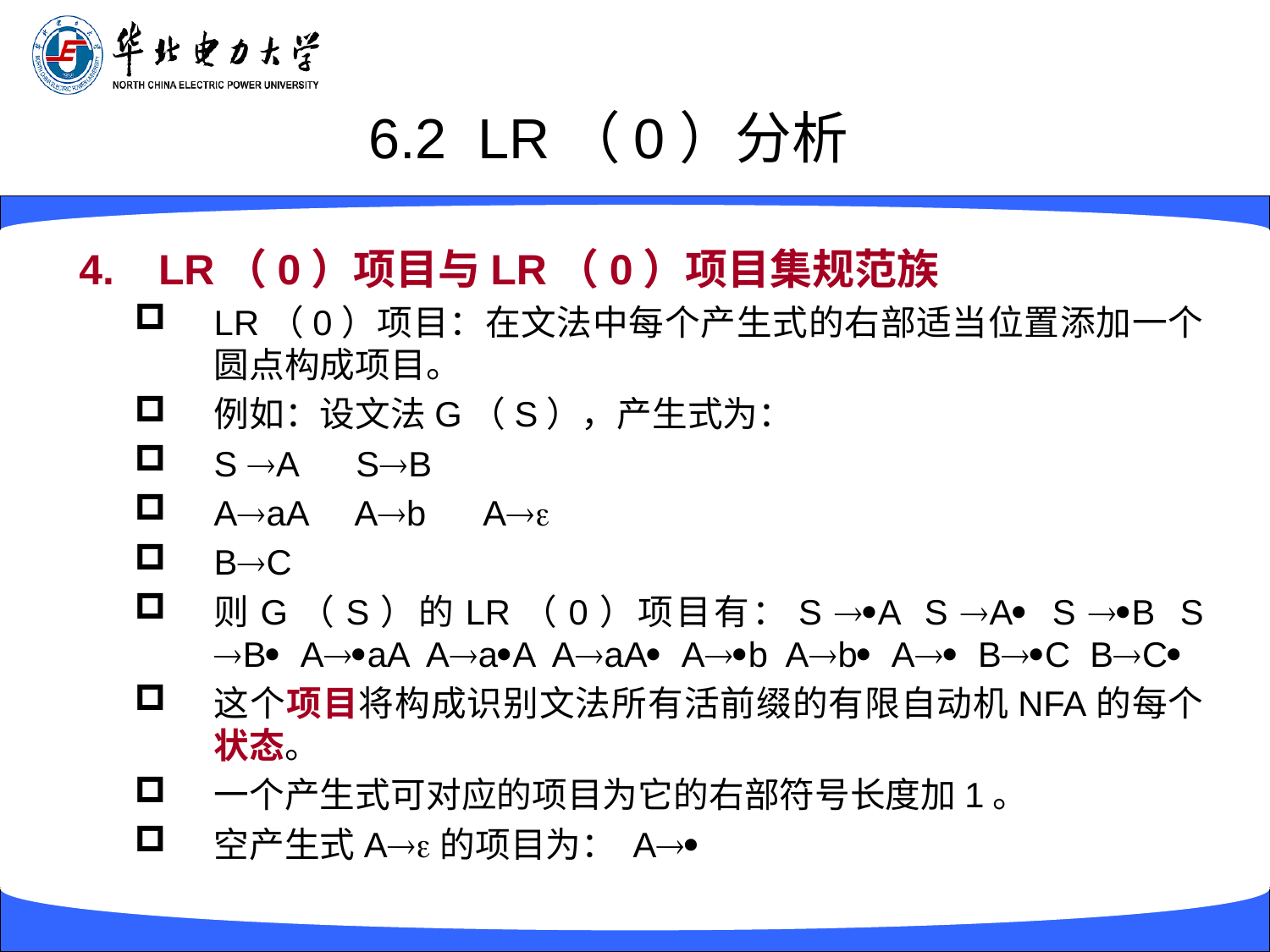

# 6.2  LR（0）分析
LR（0）项目与LR（0）项目集规范族
LR（0）项目：在文法中每个产生式的右部适当位置添加一个圆点构成项目。
例如：设文法G（S），产生式为：
S →A      S→B
A→aA     A→b      A→ε
B→C
则G（S）的LR（0）项目有：S →•A  S →A•  S →•B  S →B•  A→•aA  A→a•A  A→aA•  A→•b  A→b•  A→•  B→•C  B→C•
这个项目将构成识别文法所有活前缀的有限自动机NFA的每个状态。
一个产生式可对应的项目为它的右部符号长度加1。
空产生式A→ε的项目为： A→•